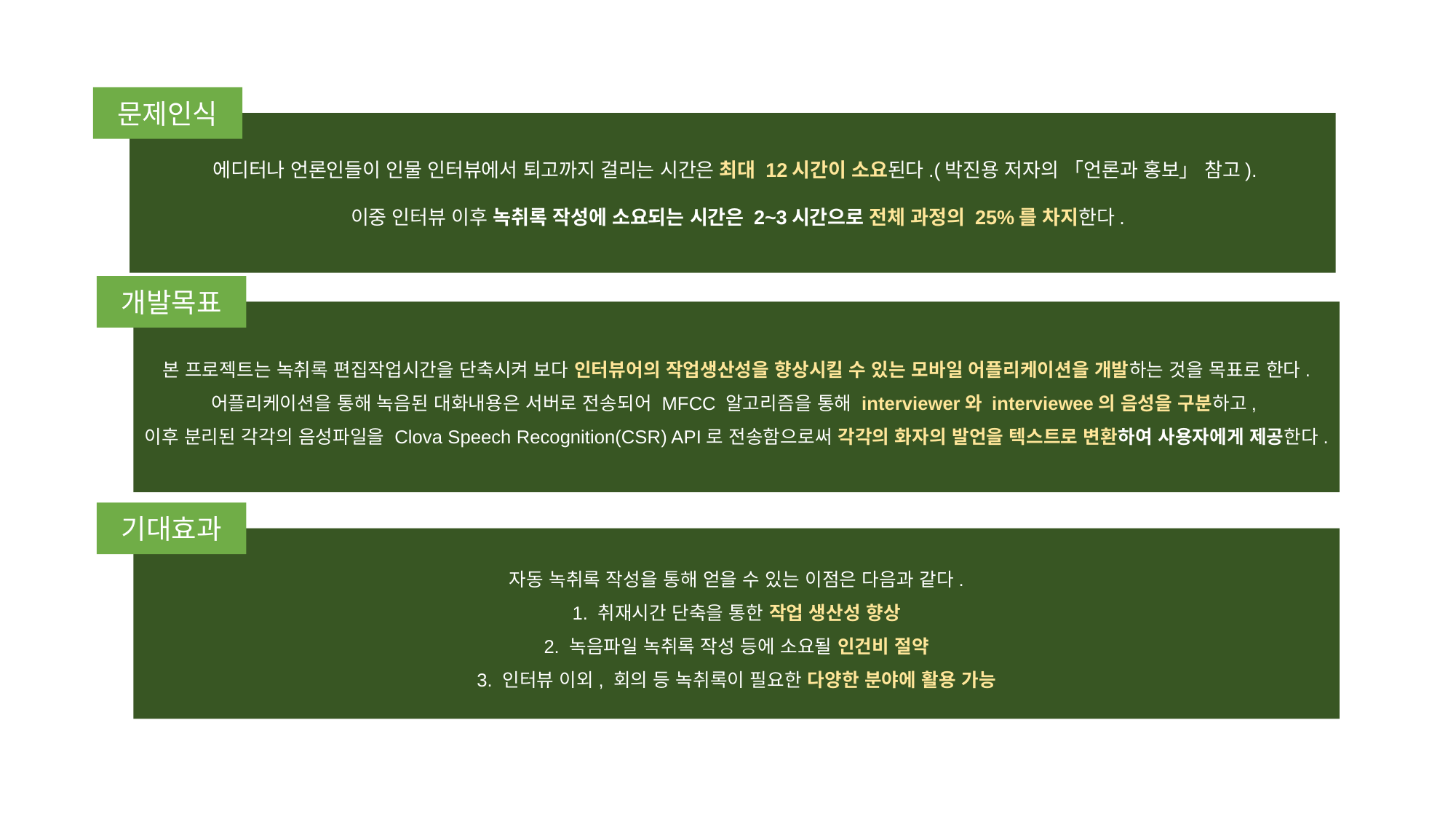

문제인식
 에디터나 언론인들이 인물 인터뷰에서 퇴고까지 걸리는 시간은 최대 12시간이 소요된다.(박진용 저자의 「언론과 홍보」 참고).

 이중 인터뷰 이후 녹취록 작성에 소요되는 시간은 2~3시간으로 전체 과정의 25%를 차지한다.

개발목표
본 프로젝트는 녹취록 편집작업시간을 단축시켜 보다 인터뷰어의 작업생산성을 향상시킬 수 있는 모바일 어플리케이션을 개발하는 것을 목표로 한다. 어플리케이션을 통해 녹음된 대화내용은 서버로 전송되어 MFCC 알고리즘을 통해 interviewer와 interviewee의 음성을 구분하고,
이후 분리된 각각의 음성파일을 Clova Speech Recognition(CSR) API로 전송함으로써 각각의 화자의 발언을 텍스트로 변환하여 사용자에게 제공한다.
기대효과
자동 녹취록 작성을 통해 얻을 수 있는 이점은 다음과 같다.
1. 취재시간 단축을 통한 작업 생산성 향상
2. 녹음파일 녹취록 작성 등에 소요될 인건비 절약
3. 인터뷰 이외, 회의 등 녹취록이 필요한 다양한 분야에 활용 가능